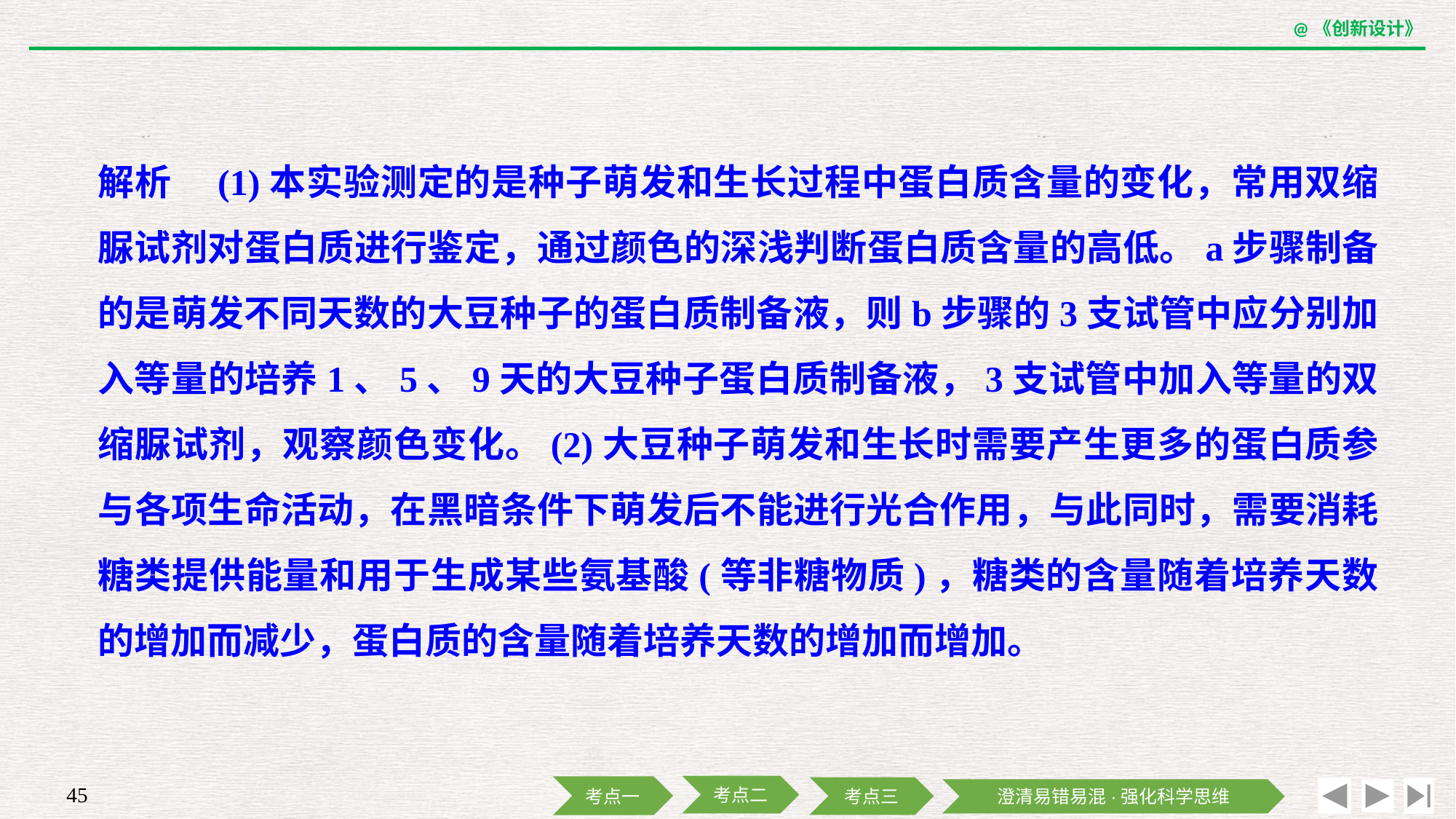

解析　(1)本实验测定的是种子萌发和生长过程中蛋白质含量的变化，常用双缩脲试剂对蛋白质进行鉴定，通过颜色的深浅判断蛋白质含量的高低。a步骤制备的是萌发不同天数的大豆种子的蛋白质制备液，则b步骤的3支试管中应分别加入等量的培养1、5、9天的大豆种子蛋白质制备液，3支试管中加入等量的双缩脲试剂，观察颜色变化。(2)大豆种子萌发和生长时需要产生更多的蛋白质参与各项生命活动，在黑暗条件下萌发后不能进行光合作用，与此同时，需要消耗糖类提供能量和用于生成某些氨基酸(等非糖物质)，糖类的含量随着培养天数的增加而减少，蛋白质的含量随着培养天数的增加而增加。